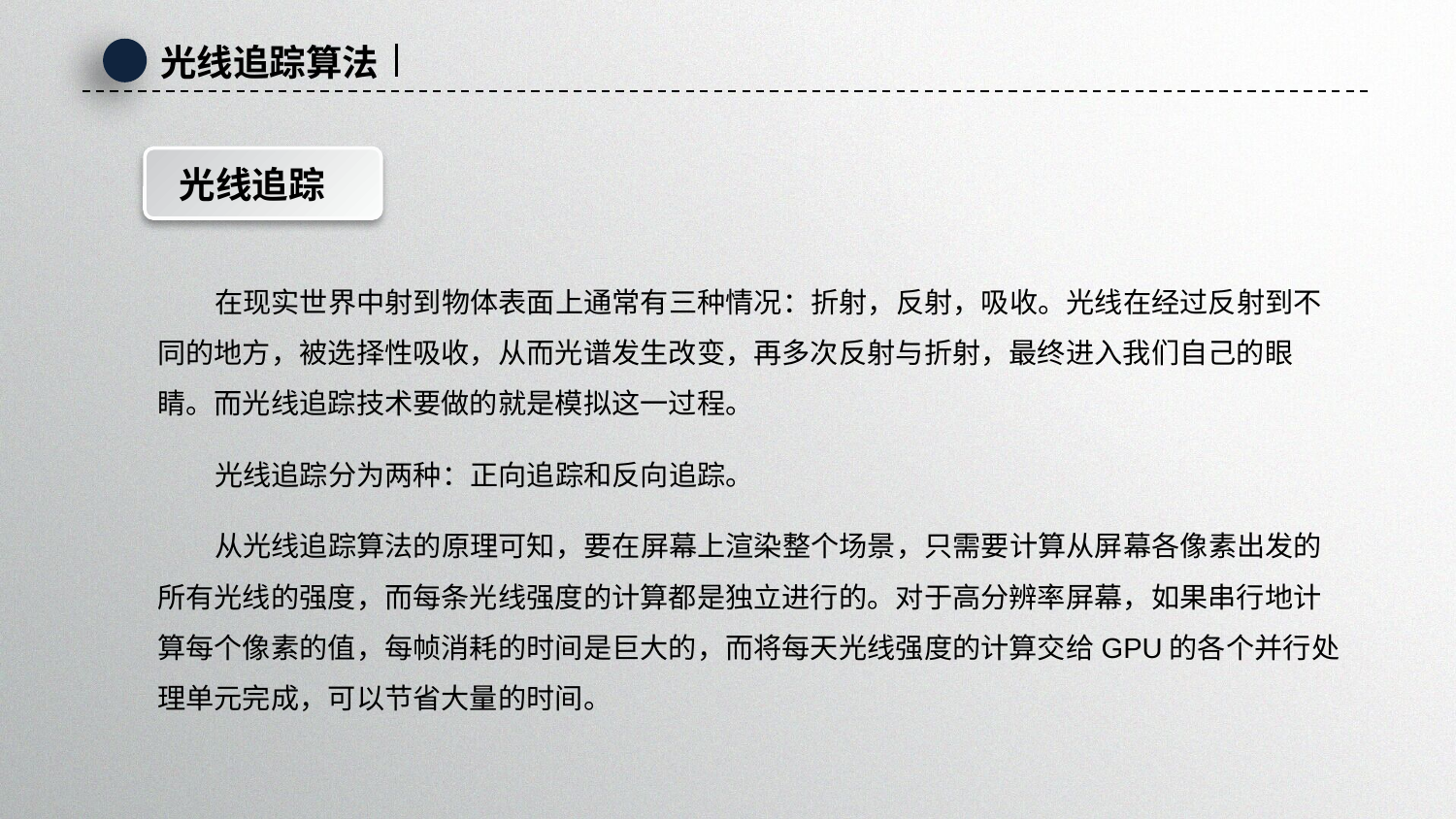

光线追踪算法

光线追踪
        在现实世界中射到物体表面上通常有三种情况：折射，反射，吸收。光线在经过反射到不同的地方，被选择性吸收，从而光谱发生改变，再多次反射与折射，最终进入我们自己的眼睛。而光线追踪技术要做的就是模拟这一过程。
        光线追踪分为两种：正向追踪和反向追踪。
        从光线追踪算法的原理可知，要在屏幕上渲染整个场景，只需要计算从屏幕各像素出发的所有光线的强度，而每条光线强度的计算都是独立进行的。对于高分辨率屏幕，如果串行地计算每个像素的值，每帧消耗的时间是巨大的，而将每天光线强度的计算交给GPU的各个并行处理单元完成，可以节省大量的时间。